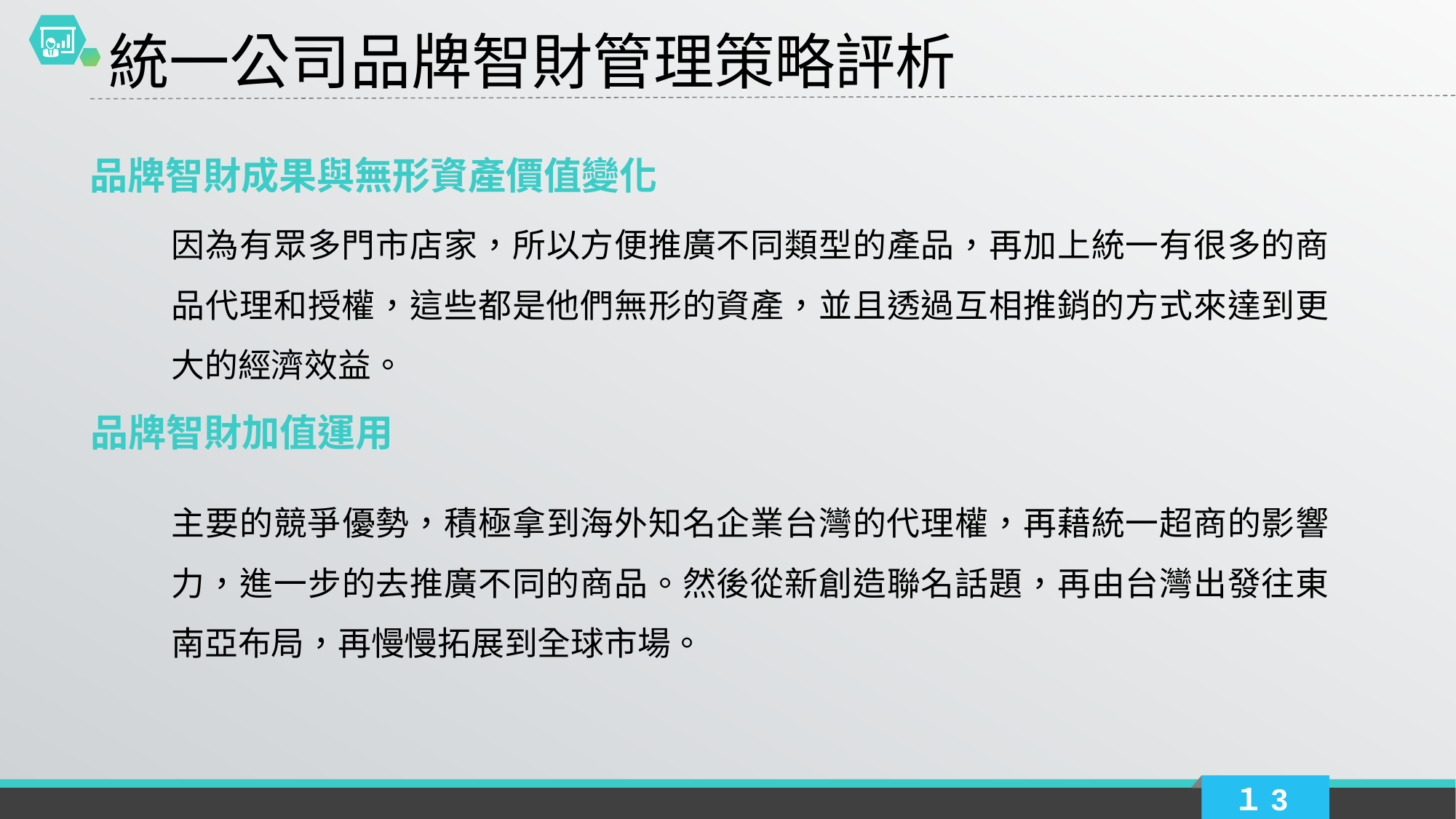

統一公司品牌智財管理策略評析

品牌智財成果與無形資產價值變化
因為有眾多門市店家，所以方便推廣不同類型的產品，再加上統一有很多的商品代理和授權，這些都是他們無形的資產，並且透過互相推銷的方式來達到更大的經濟效益。
品牌智財加值運用
主要的競爭優勢，積極拿到海外知名企業台灣的代理權，再藉統一超商的影響力，進一步的去推廣不同的商品。然後從新創造聯名話題，再由台灣出發往東南亞布局，再慢慢拓展到全球市場。

１3